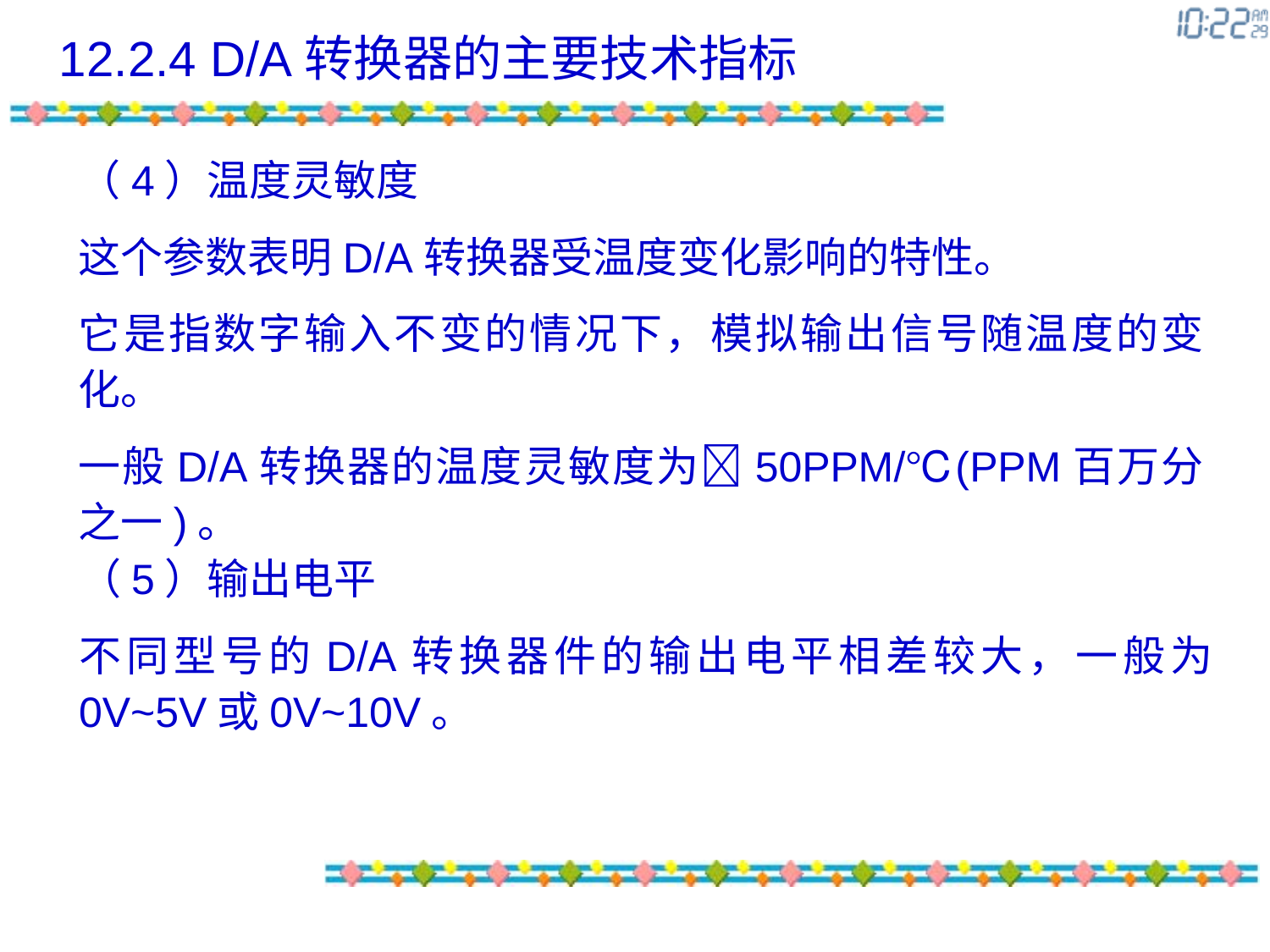

12.2.4 D/A转换器的主要技术指标
（4）温度灵敏度
这个参数表明D/A转换器受温度变化影响的特性。
它是指数字输入不变的情况下，模拟输出信号随温度的变化。
一般D/A转换器的温度灵敏度为±50PPM/℃(PPM百万分之一)。
（5）输出电平
不同型号的D/A转换器件的输出电平相差较大，一般为0V~5V或0V~10V。